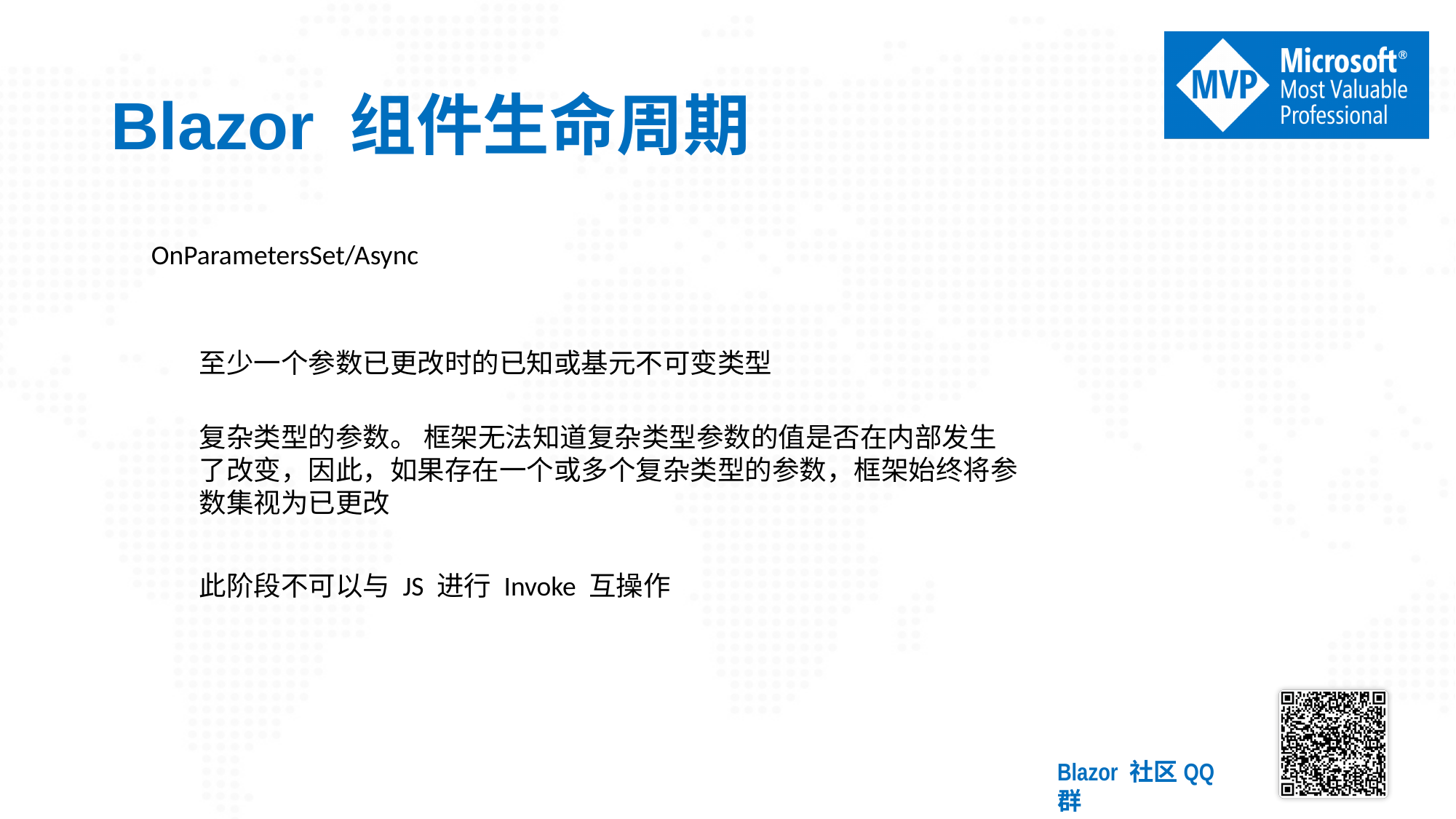

# Blazor 组件生命周期
OnParametersSet/Async
至少一个参数已更改时的已知或基元不可变类型
复杂类型的参数。 框架无法知道复杂类型参数的值是否在内部发生了改变，因此，如果存在一个或多个复杂类型的参数，框架始终将参数集视为已更改
此阶段不可以与 JS 进行 Invoke 互操作